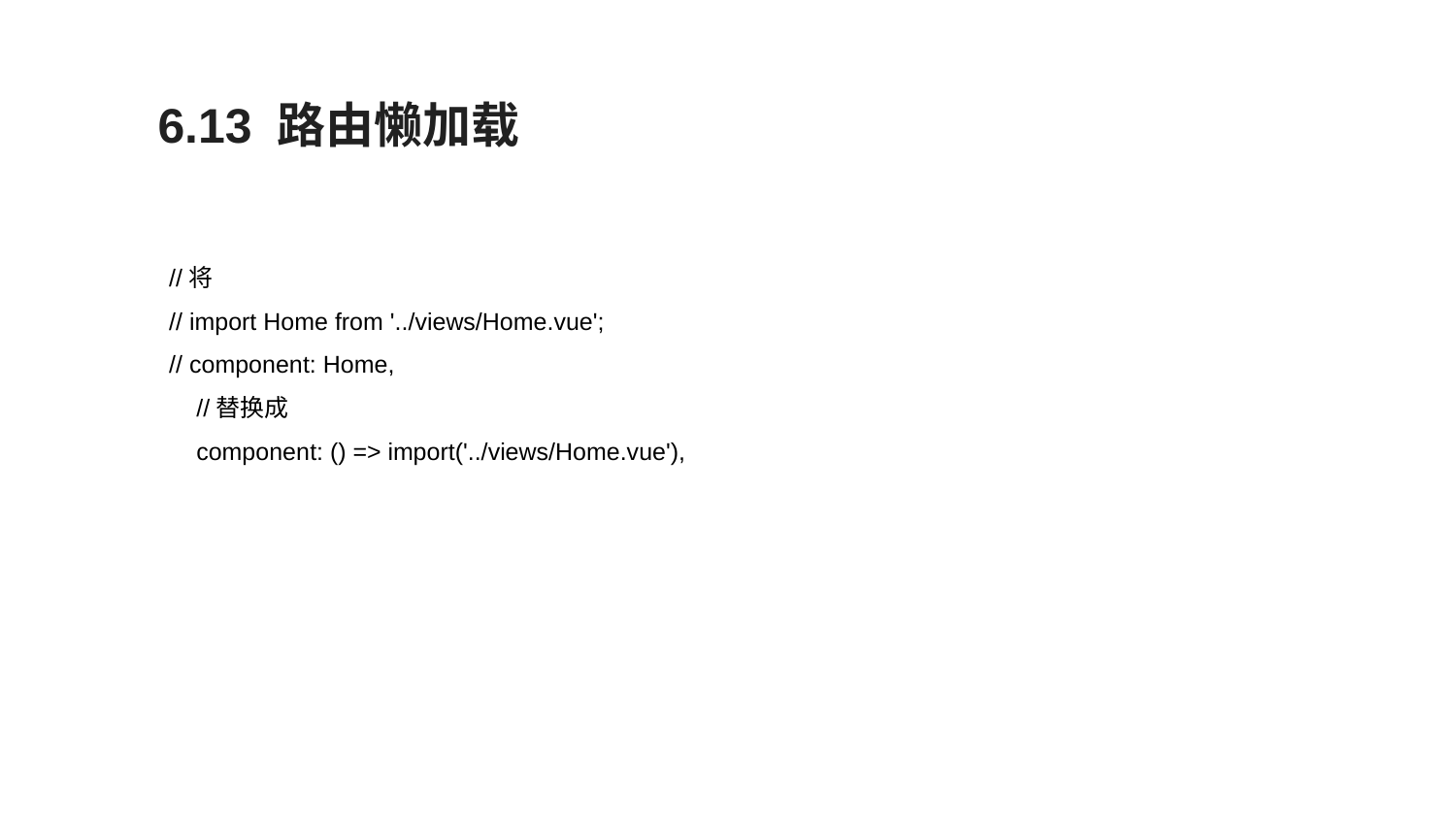

6.13 路由懒加载
//将
// import Home from '../views/Home.vue';
// component: Home,
    //替换成
    component: () => import('../views/Home.vue'),